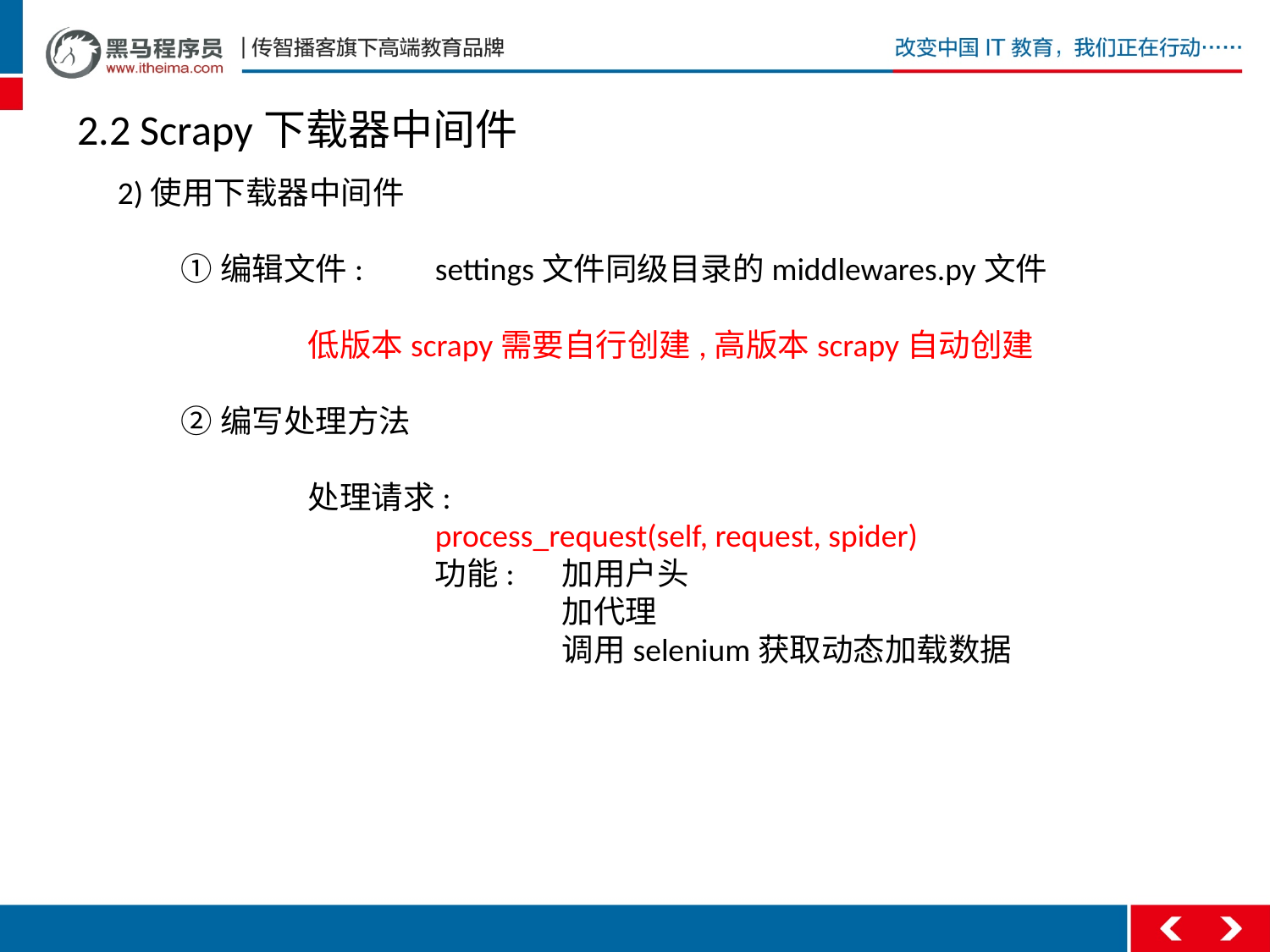

2.2 Scrapy下载器中间件
2)使用下载器中间件

①编辑文件:	settings文件同级目录的middlewares.py文件

	低版本scrapy需要自行创建,高版本scrapy自动创建

②编写处理方法

	处理请求:
		process_request(self, request, spider)
		功能:	加用户头
			加代理
			调用selenium获取动态加载数据